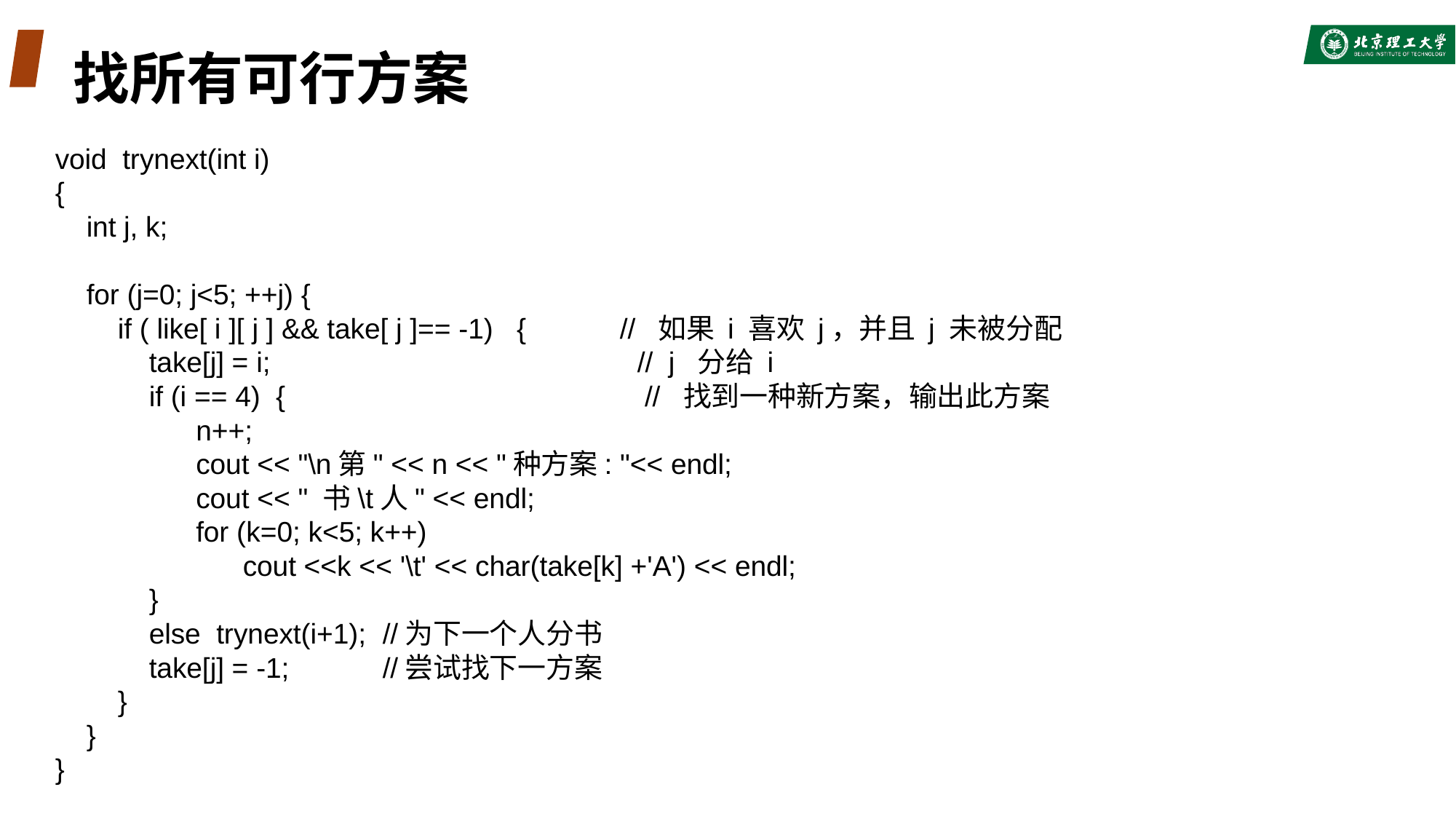

#
找所有可行方案
void  trynext(int i)
{
    int j, k;

    for (j=0; j<5; ++j) {
        if ( like[ i ][ j ] && take[ j ]== -1)   {            //  如果 i 喜欢 j，并且 j 未被分配
            take[j] = i;                                               //  j  分给 i
            if (i == 4)  {                                              //  找到一种新方案，输出此方案
                  n++;
                  cout << "\n第" << n << "种方案: "<< endl;
                  cout << " 书\t人" << endl;
                  for (k=0; k<5; k++)
                        cout <<k << '\t' << char(take[k] +'A') << endl;
            }
            else  trynext(i+1);	//为下一个人分书
            take[j] = -1;     	//尝试找下一方案
        }
    }
}